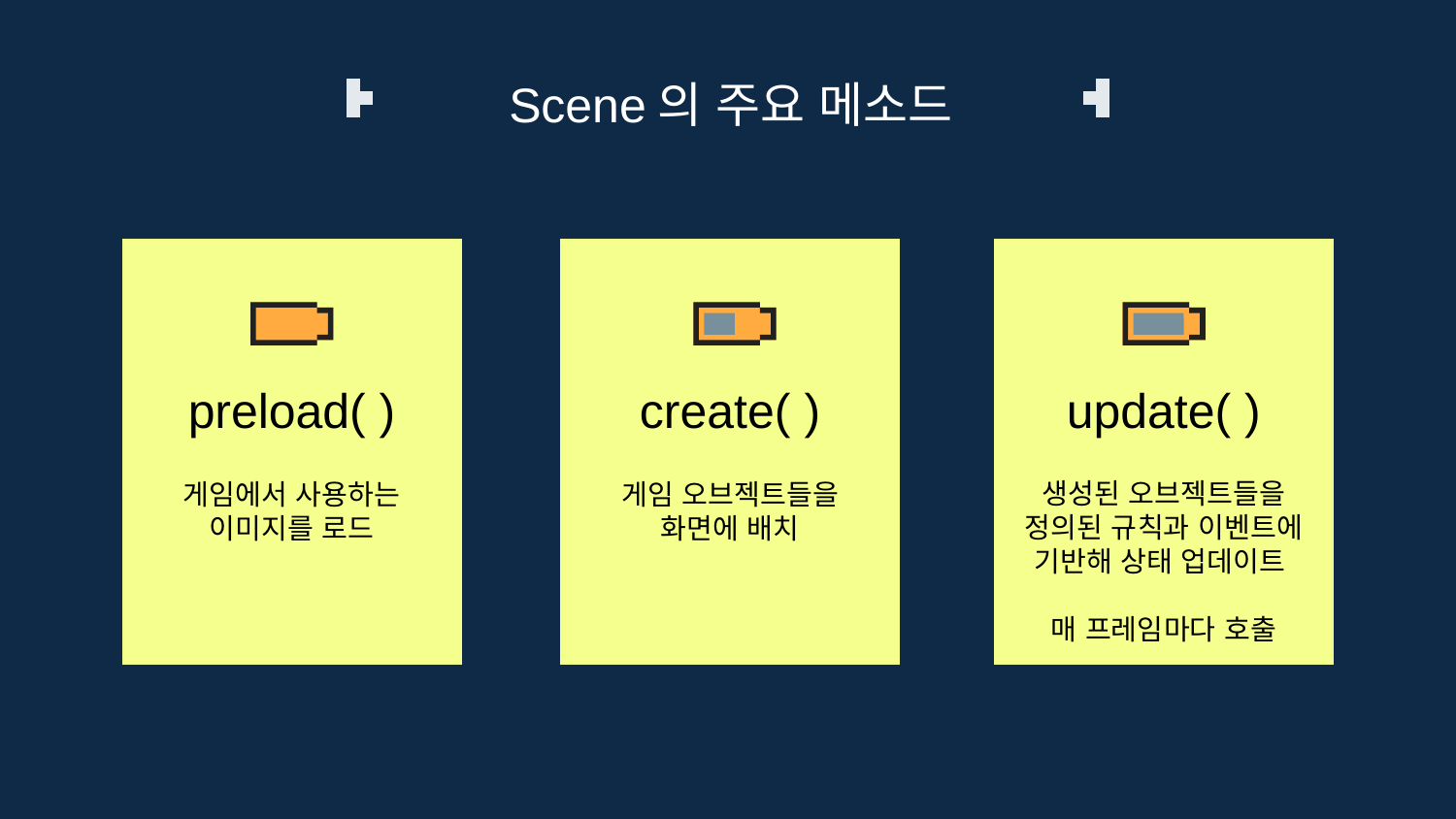

Scene의 주요 메소드

preload( )
create( )
update( )
생성된 오브젝트들을 정의된 규칙과 이벤트에 기반해 상태 업데이트

매 프레임마다 호출
게임에서 사용하는 이미지를 로드

게임 오브젝트들을 화면에 배치